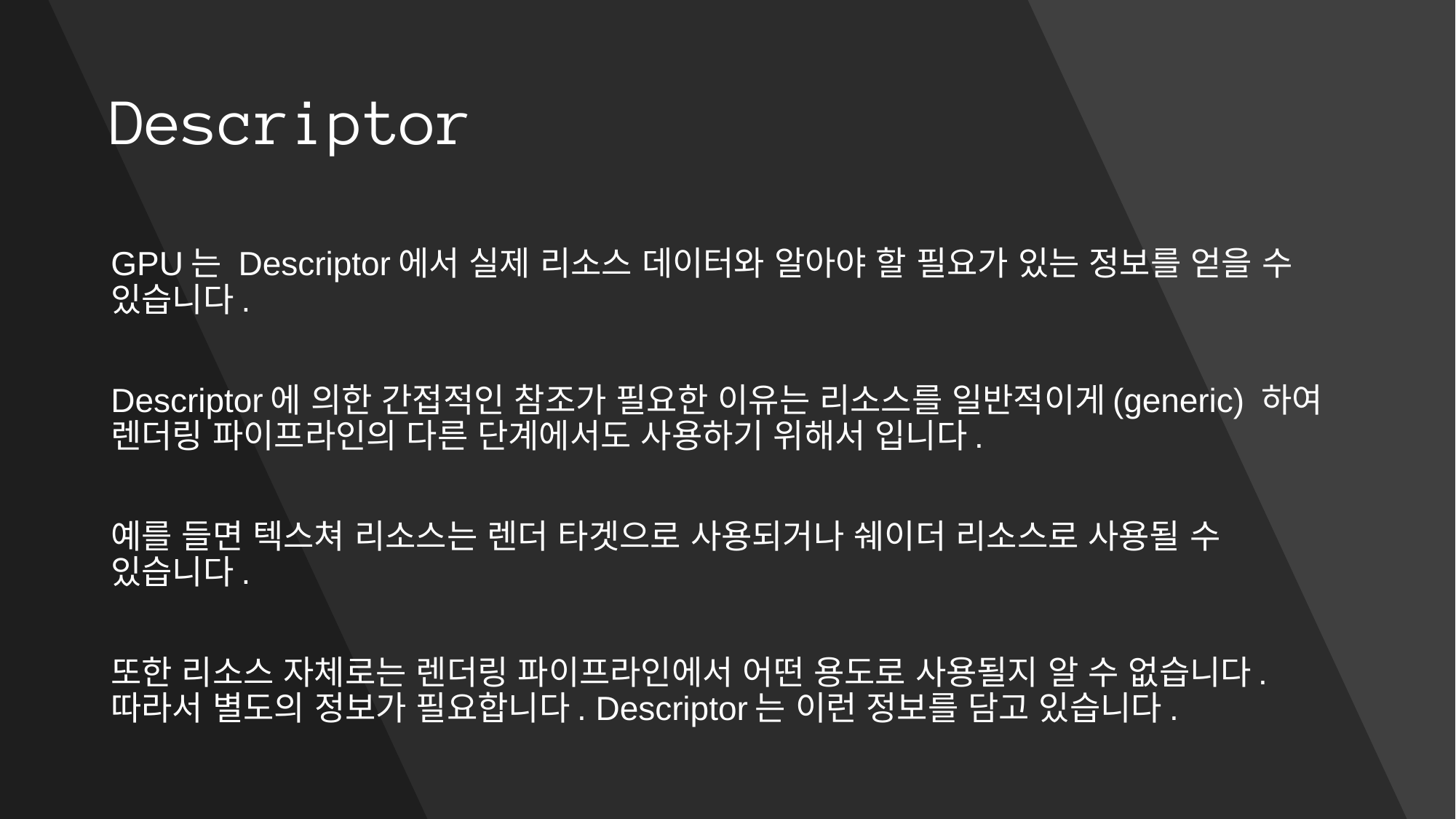

# Descriptor
GPU는 Descriptor에서 실제 리소스 데이터와 알아야 할 필요가 있는 정보를 얻을 수 있습니다.

Descriptor에 의한 간접적인 참조가 필요한 이유는 리소스를 일반적이게(generic) 하여 렌더링 파이프라인의 다른 단계에서도 사용하기 위해서 입니다.

예를 들면 텍스쳐 리소스는 렌더 타겟으로 사용되거나 쉐이더 리소스로 사용될 수
있습니다.

또한 리소스 자체로는 렌더링 파이프라인에서 어떤 용도로 사용될지 알 수 없습니다. 따라서 별도의 정보가 필요합니다. Descriptor는 이런 정보를 담고 있습니다.